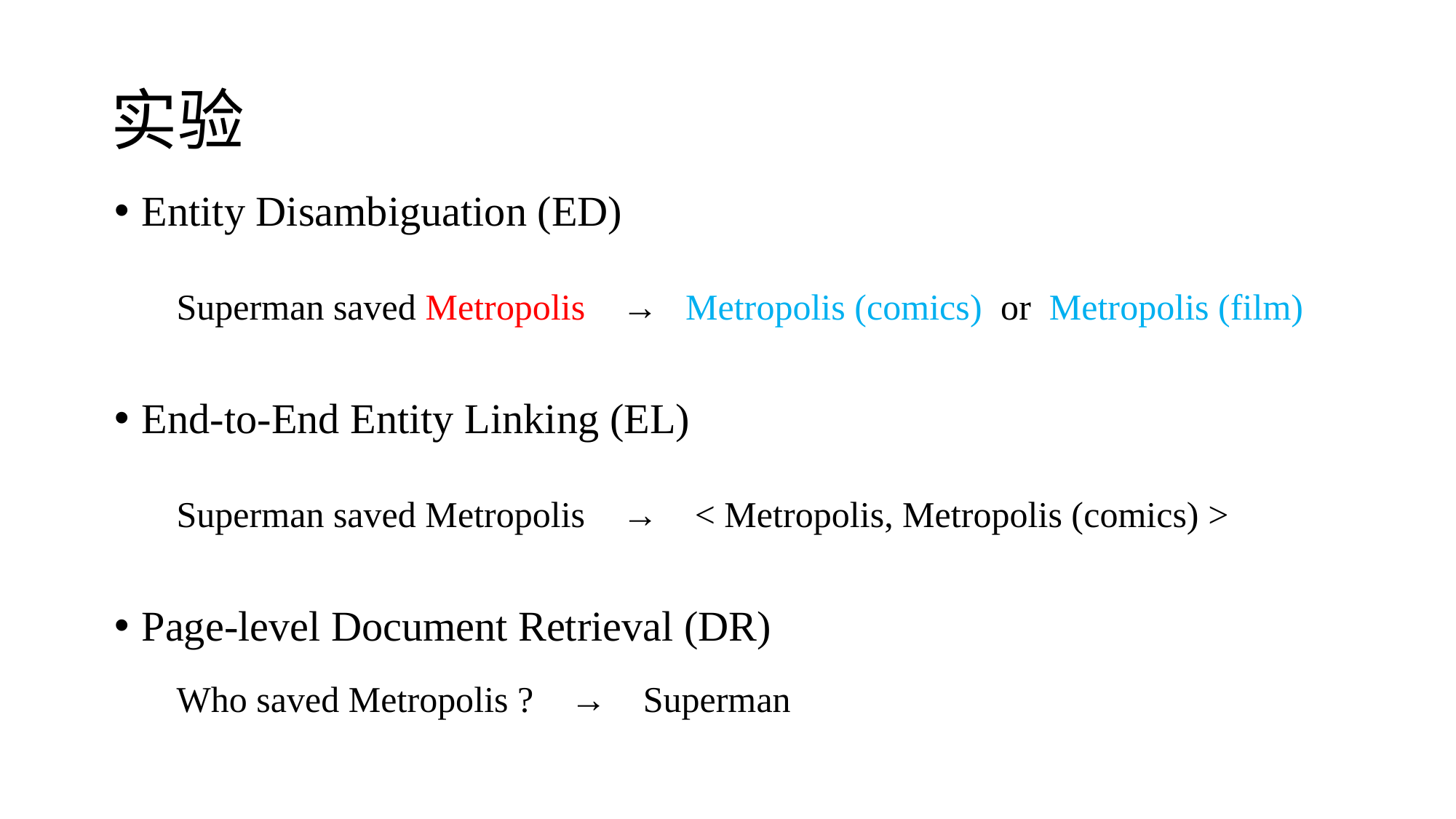

# 实验
Entity Disambiguation (ED)
Superman saved Metropolis    →   Metropolis (comics)  or  Metropolis (film)
End-to-End Entity Linking (EL)
Superman saved Metropolis    →    < Metropolis, Metropolis (comics) >
Page-level Document Retrieval (DR)
Who saved Metropolis ?    →    Superman
8